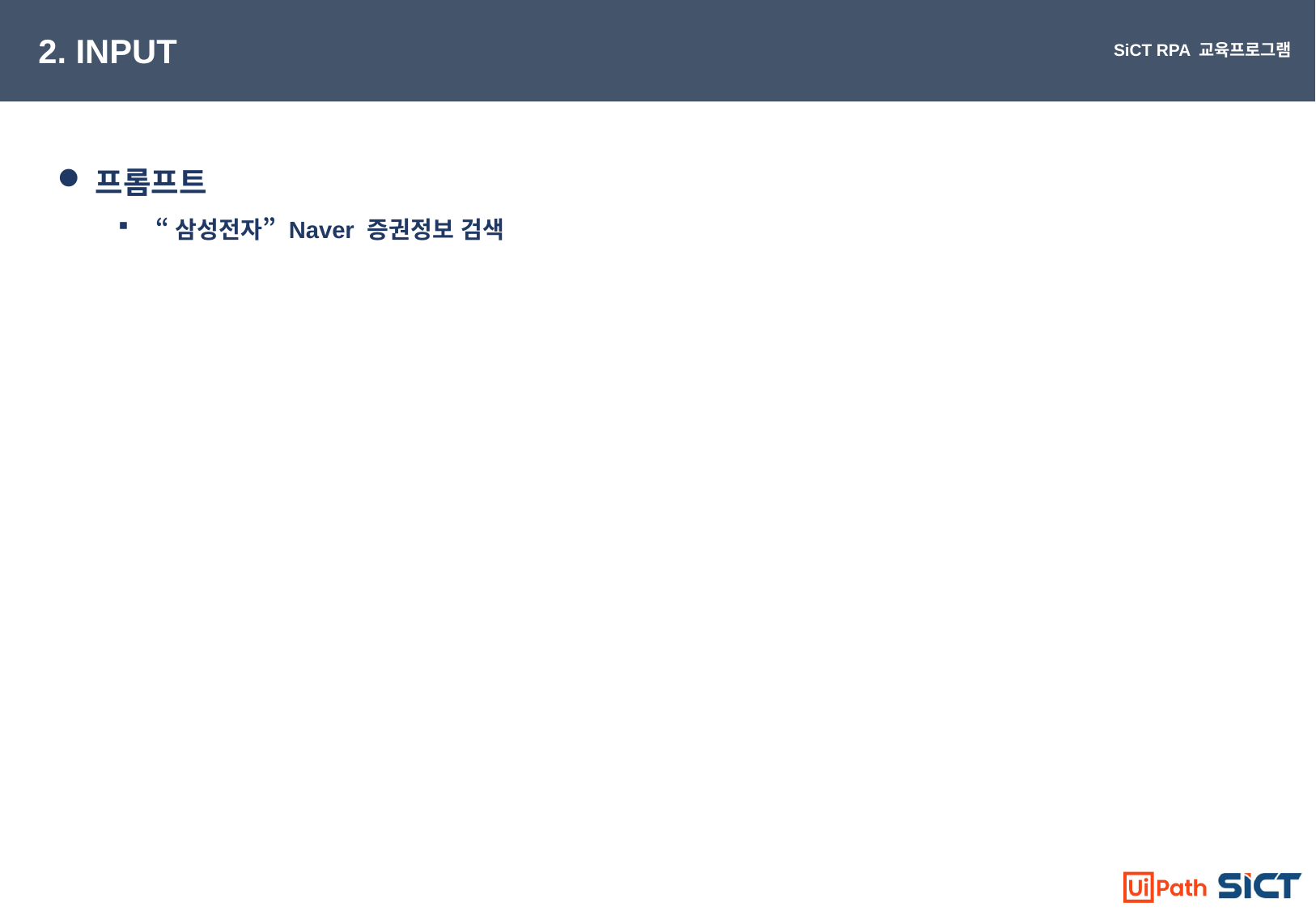

2. INPUT
프롬프트
“삼성전자” Naver 증권정보 검색